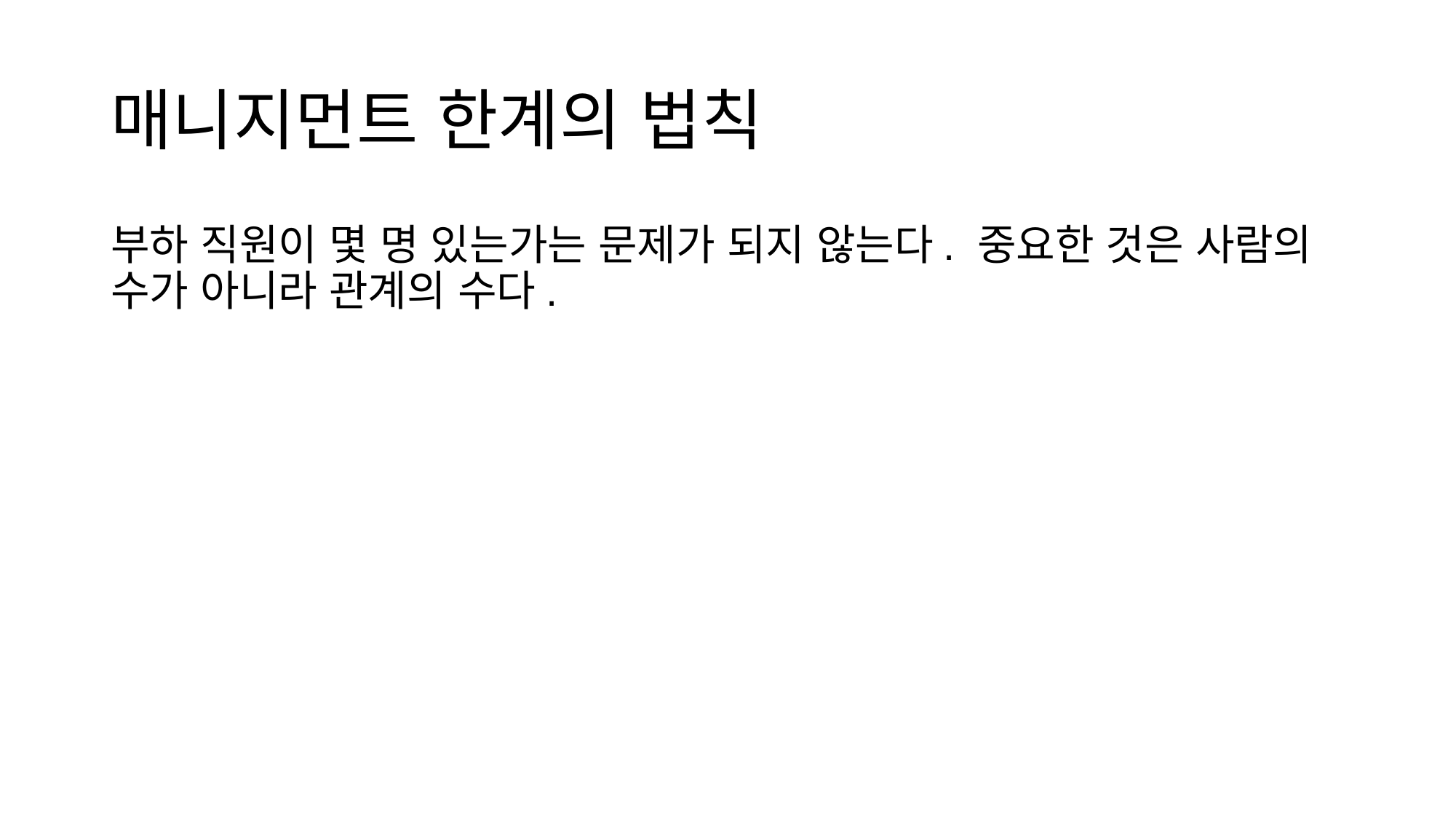

# 매니지먼트 한계의 법칙
부하 직원이 몇 명 있는가는 문제가 되지 않는다. 중요한 것은 사람의 수가 아니라 관계의 수다.